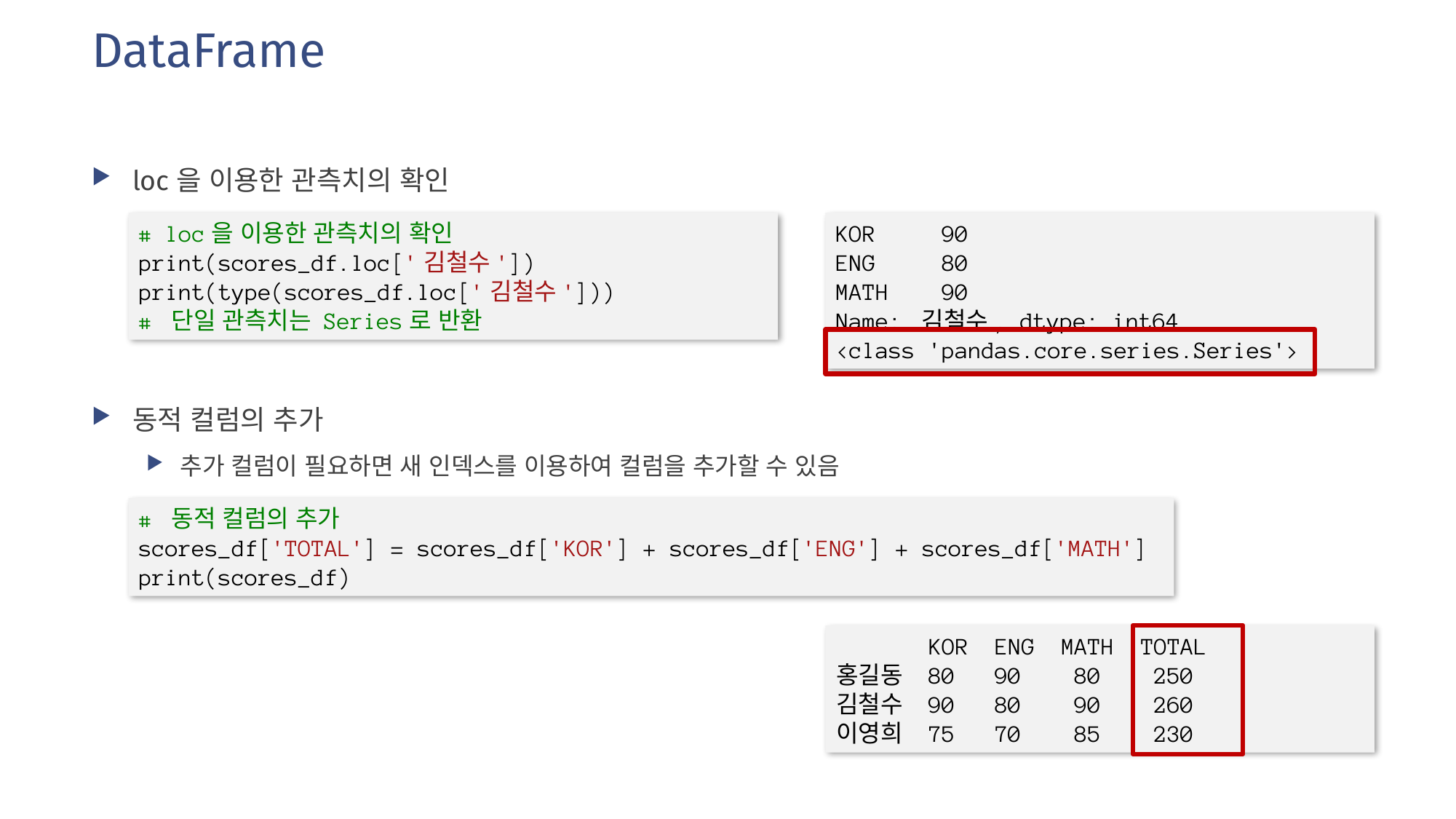

# DataFrame
loc을 이용한 관측치의 확인

동적 컬럼의 추가
추가 컬럼이 필요하면 새 인덱스를 이용하여 컬럼을 추가할 수 있음
# loc을 이용한 관측치의 확인
print(scores_df.loc['김철수'])
print(type(scores_df.loc['김철수']))
# 단일 관측치는 Series로 반환
KOR     90
ENG     80
MATH    90
Name: 김철수, dtype: int64
<class 'pandas.core.series.Series'>

# 동적 컬럼의 추가
scores_df['TOTAL'] = scores_df['KOR'] + scores_df['ENG'] + scores_df['MATH']
print(scores_df)
       KOR  ENG  MATH  TOTAL
홍길동   80   90    80    250
김철수   90   80    90    260
이영희   75   70    85    230